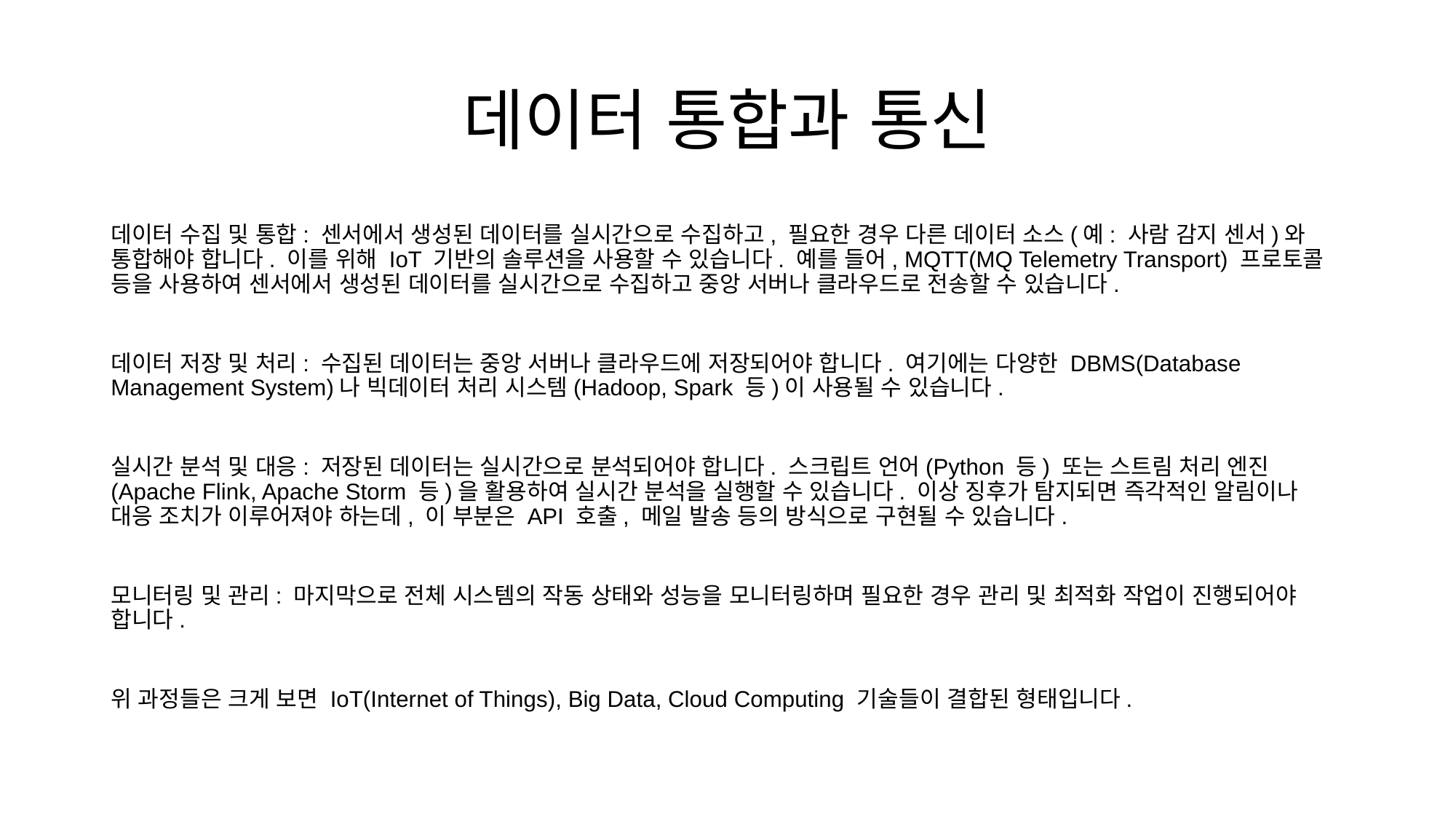

# 데이터 통합과 통신
데이터 수집 및 통합: 센서에서 생성된 데이터를 실시간으로 수집하고, 필요한 경우 다른 데이터 소스(예: 사람 감지 센서)와 통합해야 합니다. 이를 위해 IoT 기반의 솔루션을 사용할 수 있습니다. 예를 들어, MQTT(MQ Telemetry Transport) 프로토콜 등을 사용하여 센서에서 생성된 데이터를 실시간으로 수집하고 중앙 서버나 클라우드로 전송할 수 있습니다.

데이터 저장 및 처리: 수집된 데이터는 중앙 서버나 클라우드에 저장되어야 합니다. 여기에는 다양한 DBMS(Database Management System)나 빅데이터 처리 시스템(Hadoop, Spark 등)이 사용될 수 있습니다.

실시간 분석 및 대응: 저장된 데이터는 실시간으로 분석되어야 합니다. 스크립트 언어(Python 등) 또는 스트림 처리 엔진(Apache Flink, Apache Storm 등)을 활용하여 실시간 분석을 실행할 수 있습니다. 이상 징후가 탐지되면 즉각적인 알림이나 대응 조치가 이루어져야 하는데, 이 부분은 API 호출, 메일 발송 등의 방식으로 구현될 수 있습니다.

모니터링 및 관리: 마지막으로 전체 시스템의 작동 상태와 성능을 모니터링하며 필요한 경우 관리 및 최적화 작업이 진행되어야 합니다.

위 과정들은 크게 보면 IoT(Internet of Things), Big Data, Cloud Computing 기술들이 결합된 형태입니다.